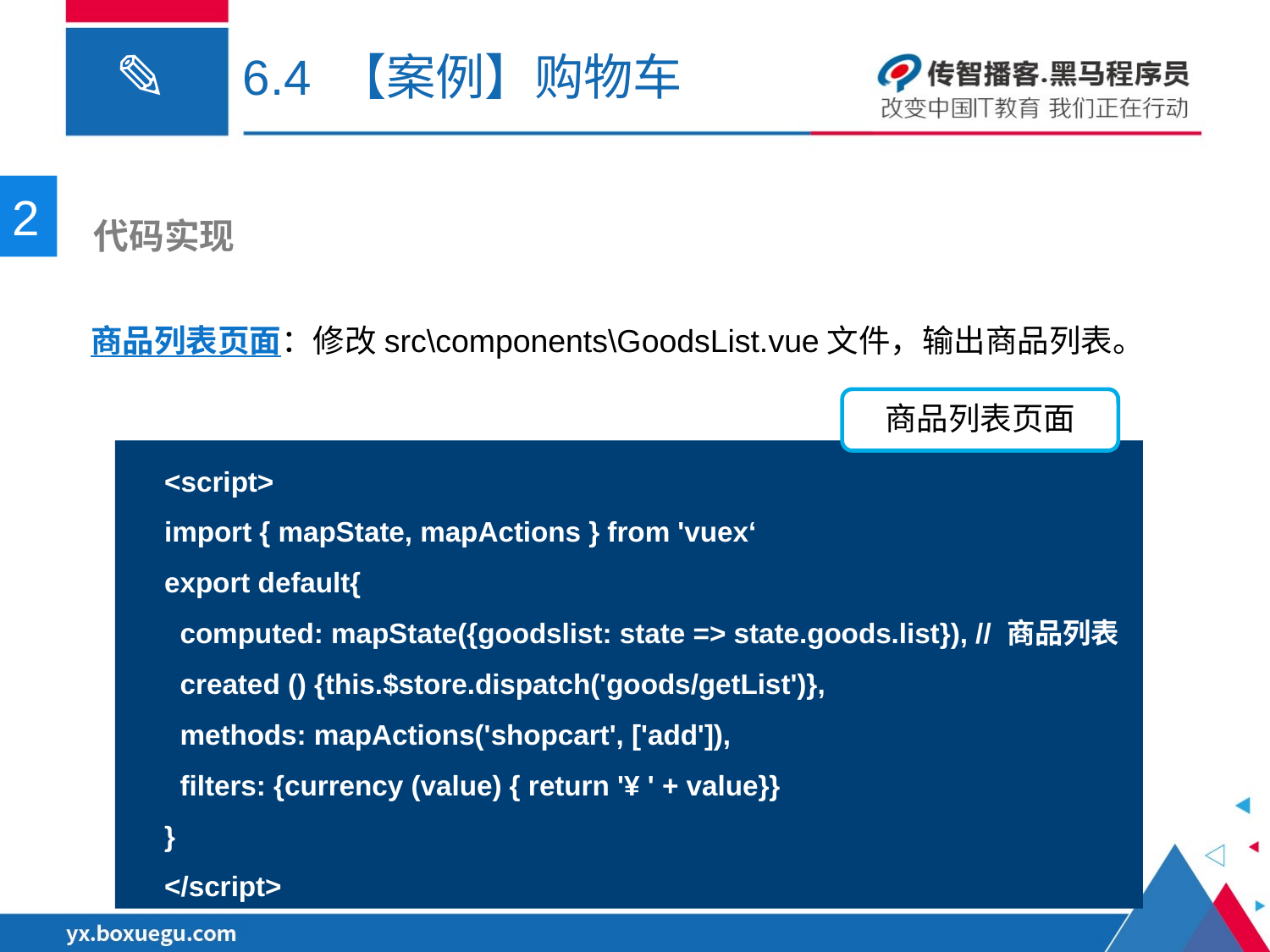

6.4 【案例】购物车

2
  代码实现
商品列表页面：修改src\components\GoodsList.vue文件，输出商品列表。
商品列表页面

<script>
import { mapState, mapActions } from 'vuex‘
export default{
  computed: mapState({goodslist: state => state.goods.list}), // 商品列表
  created () {this.$store.dispatch('goods/getList')},
  methods: mapActions('shopcart', ['add']),
  filters: {currency (value) { return '¥ ' + value}}
}
</script>